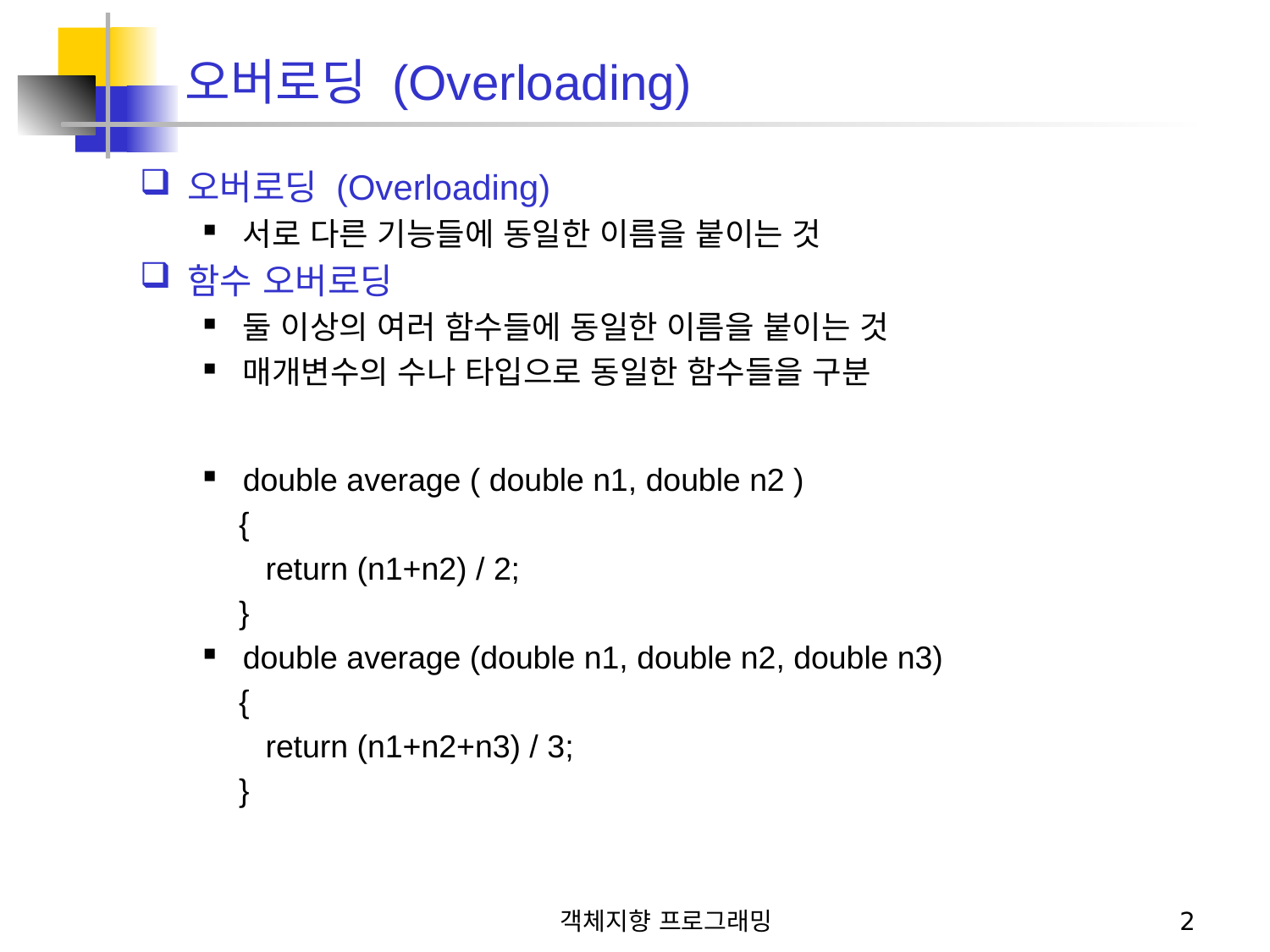

# 오버로딩 (Overloading)
오버로딩 (Overloading)
서로 다른 기능들에 동일한 이름을 붙이는 것
함수 오버로딩
둘 이상의 여러 함수들에 동일한 이름을 붙이는 것
매개변수의 수나 타입으로 동일한 함수들을 구분

double average ( double n1, double n2 )
    {
       return (n1+n2) / 2;
    }
double average (double n1, double n2, double n3)
    {
       return (n1+n2+n3) / 3;
    }
객체지향 프로그래밍
2